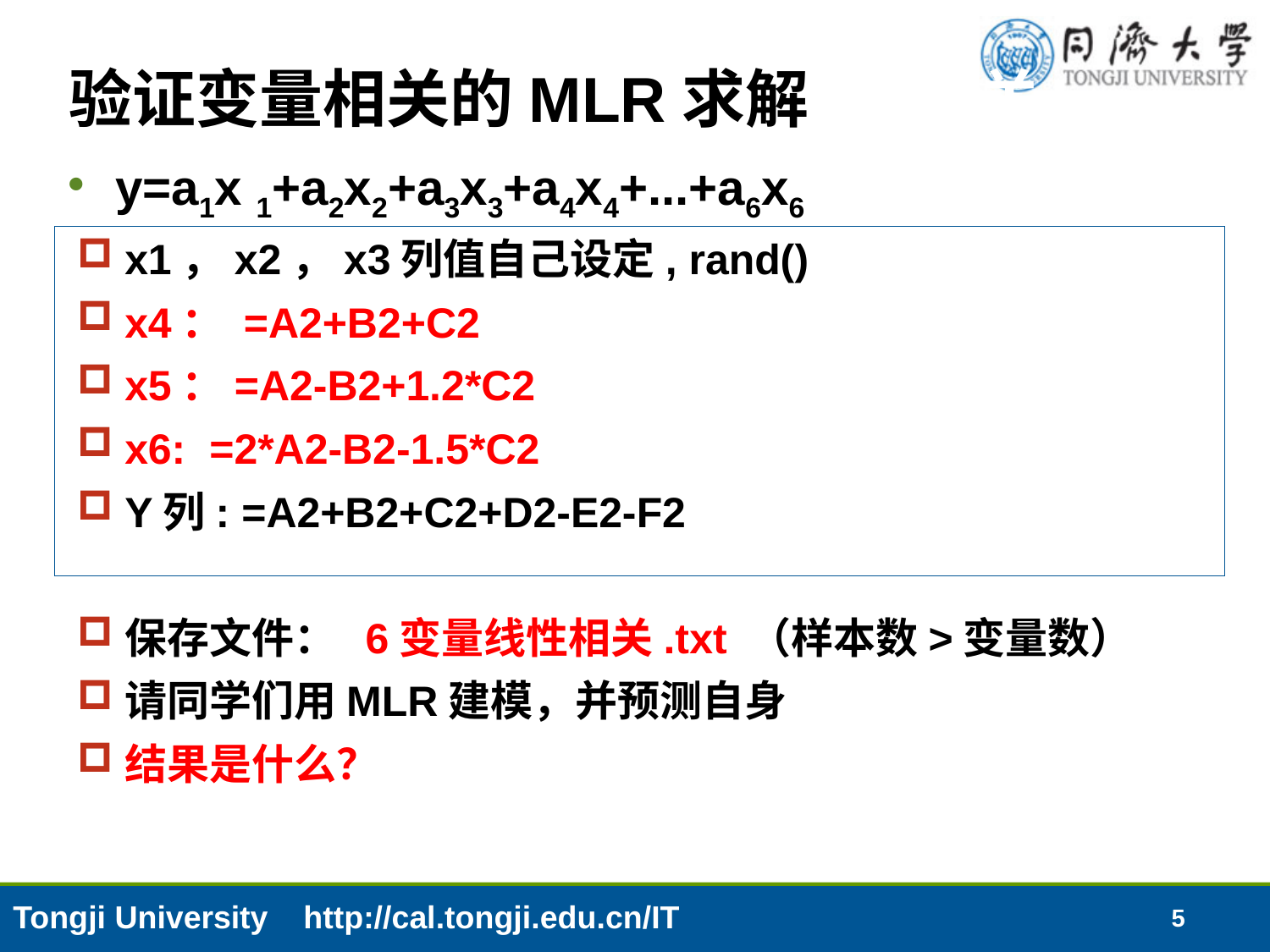

# Excel中模拟数据，体验线性相关
验证变量相关的MLR求解
y=a1x 1+a2x2+a3x3+a4x4+...+a6x6

x1，x2，x3列值自己设定, rand()
x4： =A2+B2+C2
x5：=A2-B2+1.2*C2
x6:  =2*A2-B2-1.5*C2
Y列: =A2+B2+C2+D2-E2-F2

保存文件：  6变量线性相关.txt （样本数>变量数）
请同学们用MLR建模，并预测自身
结果是什么？